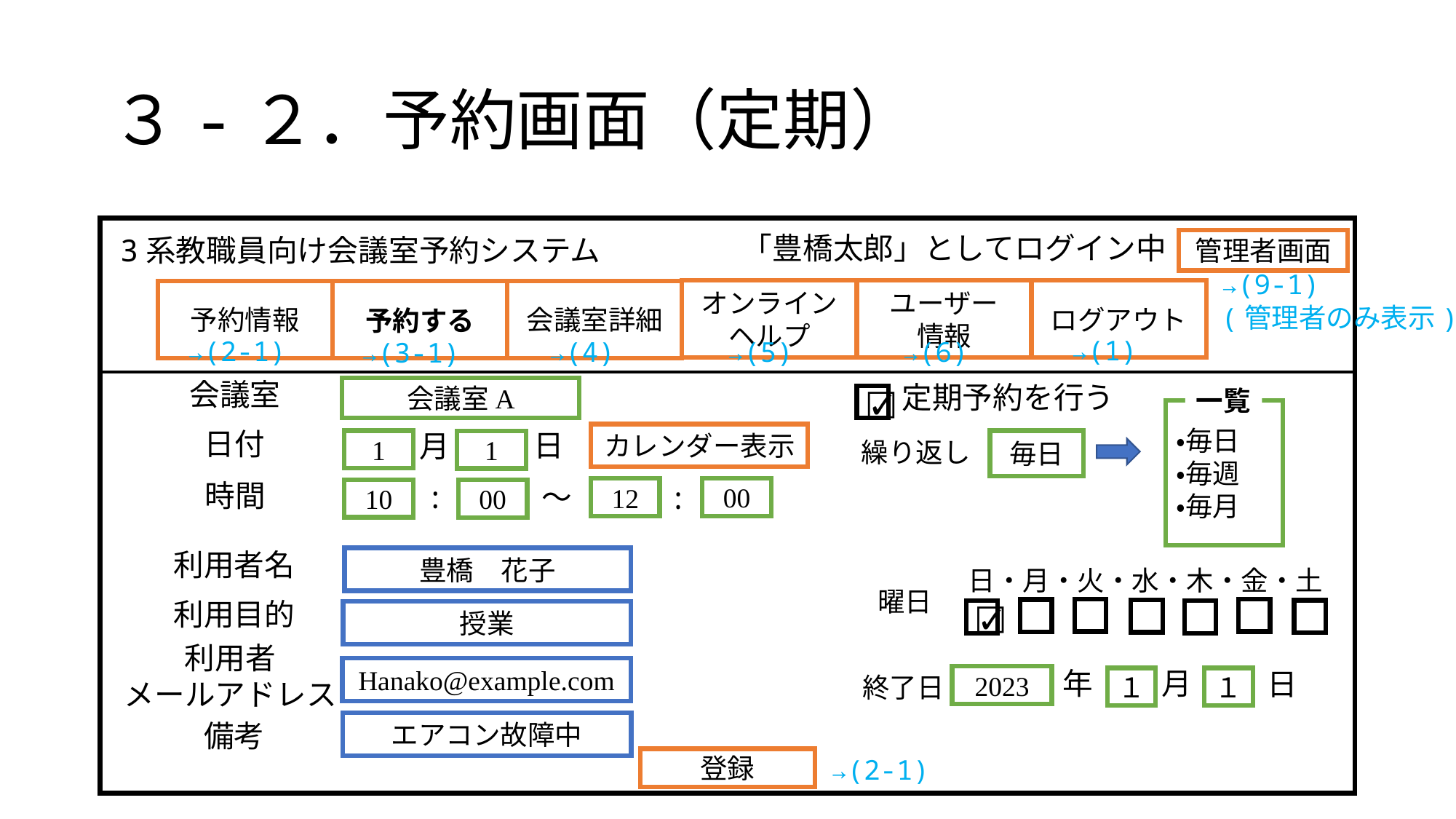

# ３-２．予約画面（定期）

「豊橋太郎」としてログイン中
3系教職員向け会議室予約システム
管理者画面
→(9-1)
(管理者のみ表示)
ユーザー
情報
ログアウト
オンラインヘルプ
予約情報
会議室詳細
予約する
→(1)
→(2-1)
→(4)
→(5)
→(6)
→(3-1)
会議室
定期予約を行う
会議室A
一覧
☑
・毎日
・毎週
・毎月
日付
日
月
カレンダー表示
繰り返し
1
毎日
1

時間
:
～
:
00
12
10
00
利用者名
豊橋　花子
日・月・火・水・木・金・土
曜日
利用目的

☑

授業
利用者
メールアドレス
Hanako@example.com
年
月
日
終了日
2023
１
１
備考
エアコン故障中
→(2-1)
登録